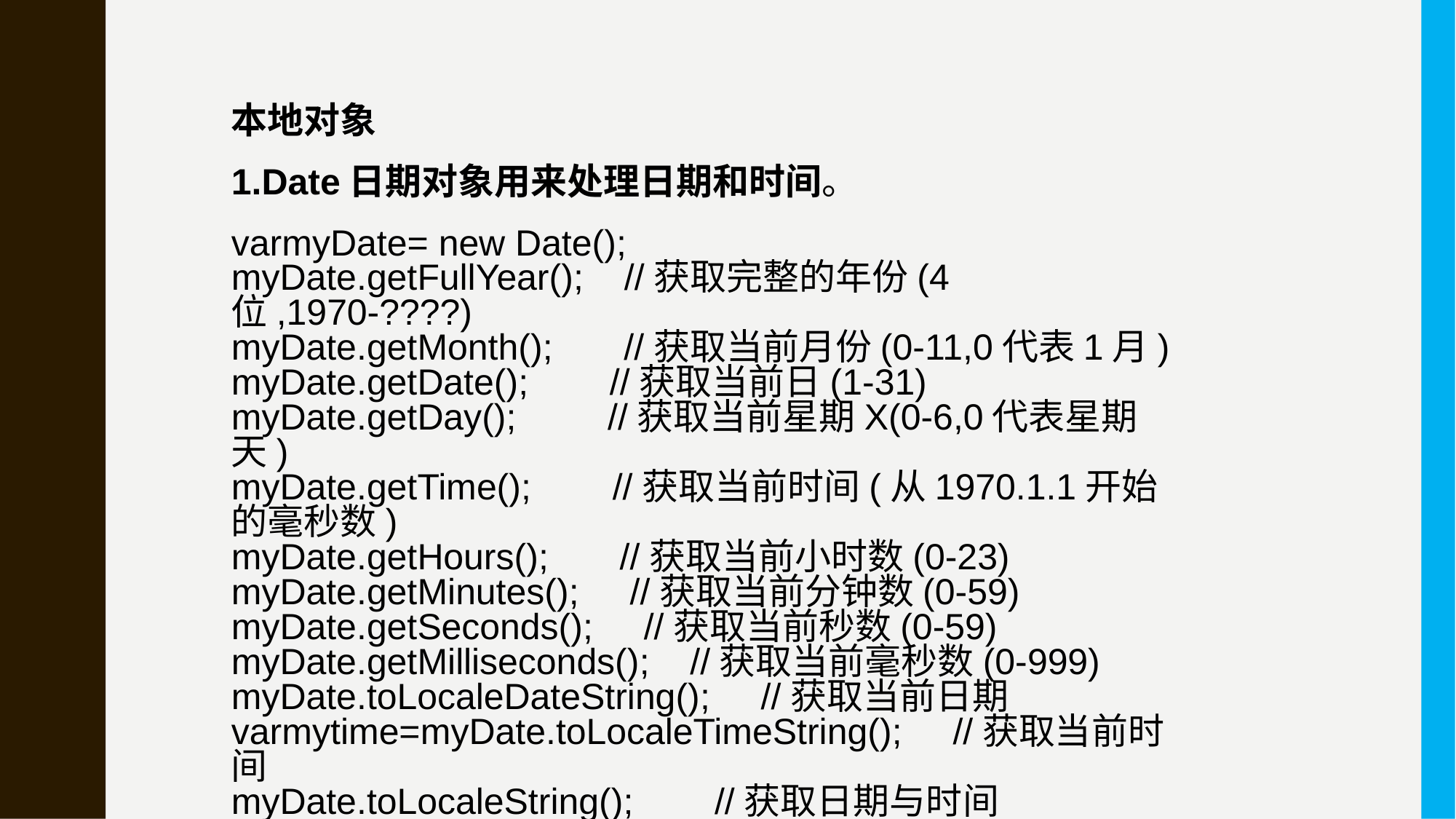

本地对象

1.Date日期对象用来处理日期和时间。

varmyDate= new Date();
myDate.getFullYear();    //获取完整的年份(4位,1970-????)
myDate.getMonth();       //获取当前月份(0-11,0代表1月)
myDate.getDate();        //获取当前日(1-31)
myDate.getDay();         //获取当前星期X(0-6,0代表星期天)
myDate.getTime();        //获取当前时间(从1970.1.1开始的毫秒数)
myDate.getHours();       //获取当前小时数(0-23)
myDate.getMinutes();     //获取当前分钟数(0-59)
myDate.getSeconds();     //获取当前秒数(0-59)
myDate.getMilliseconds();    //获取当前毫秒数(0-999)
myDate.toLocaleDateString();     //获取当前日期
varmytime=myDate.toLocaleTimeString();     //获取当前时间
myDate.toLocaleString();        //获取日期与时间